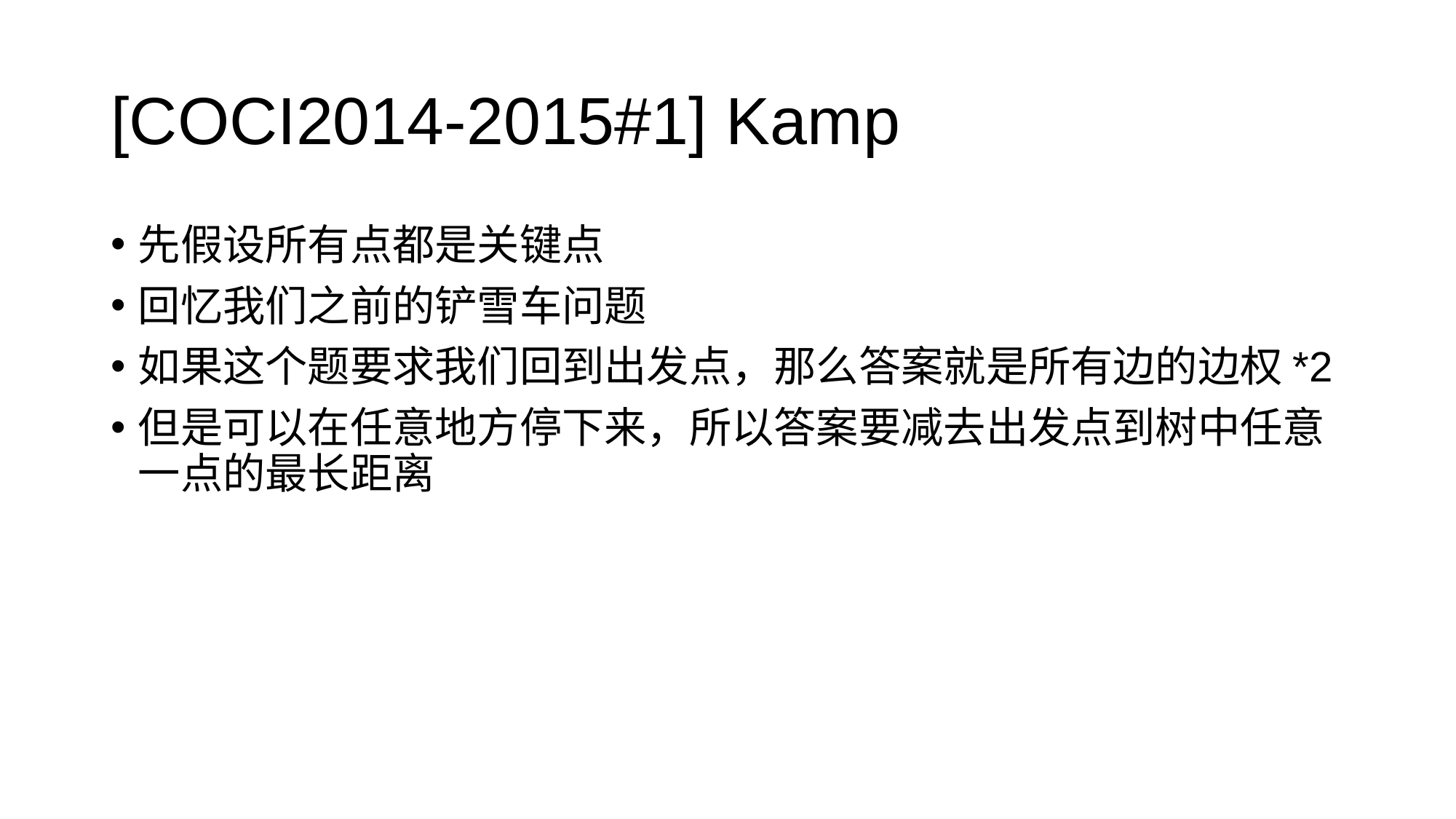

# [COCI2014-2015#1] Kamp
先假设所有点都是关键点
回忆我们之前的铲雪车问题
如果这个题要求我们回到出发点，那么答案就是所有边的边权*2
但是可以在任意地方停下来，所以答案要减去出发点到树中任意一点的最长距离